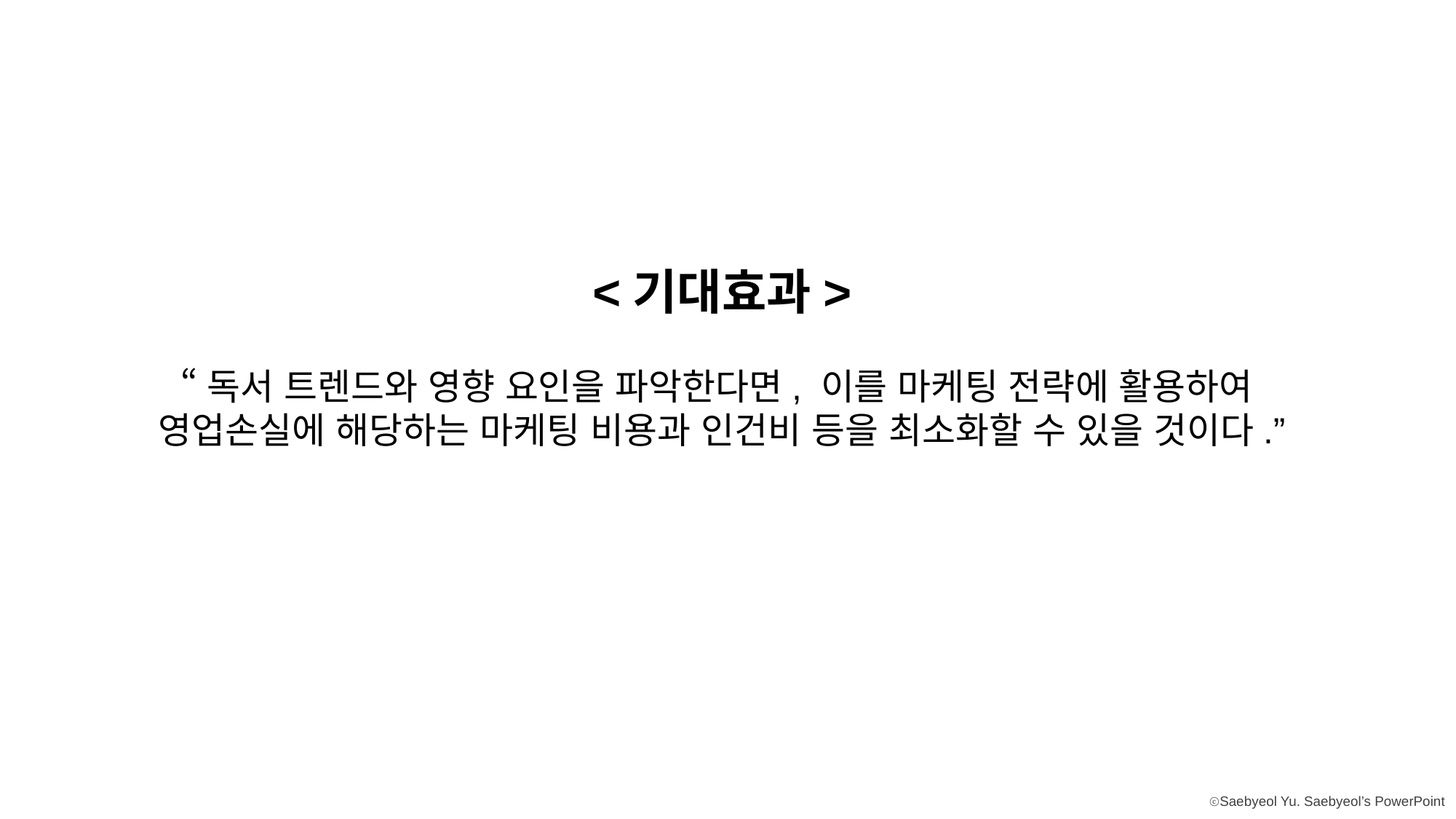

<기대효과>

“독서 트렌드와 영향 요인을 파악한다면, 이를 마케팅 전략에 활용하여
영업손실에 해당하는 마케팅 비용과 인건비 등을 최소화할 수 있을 것이다.”